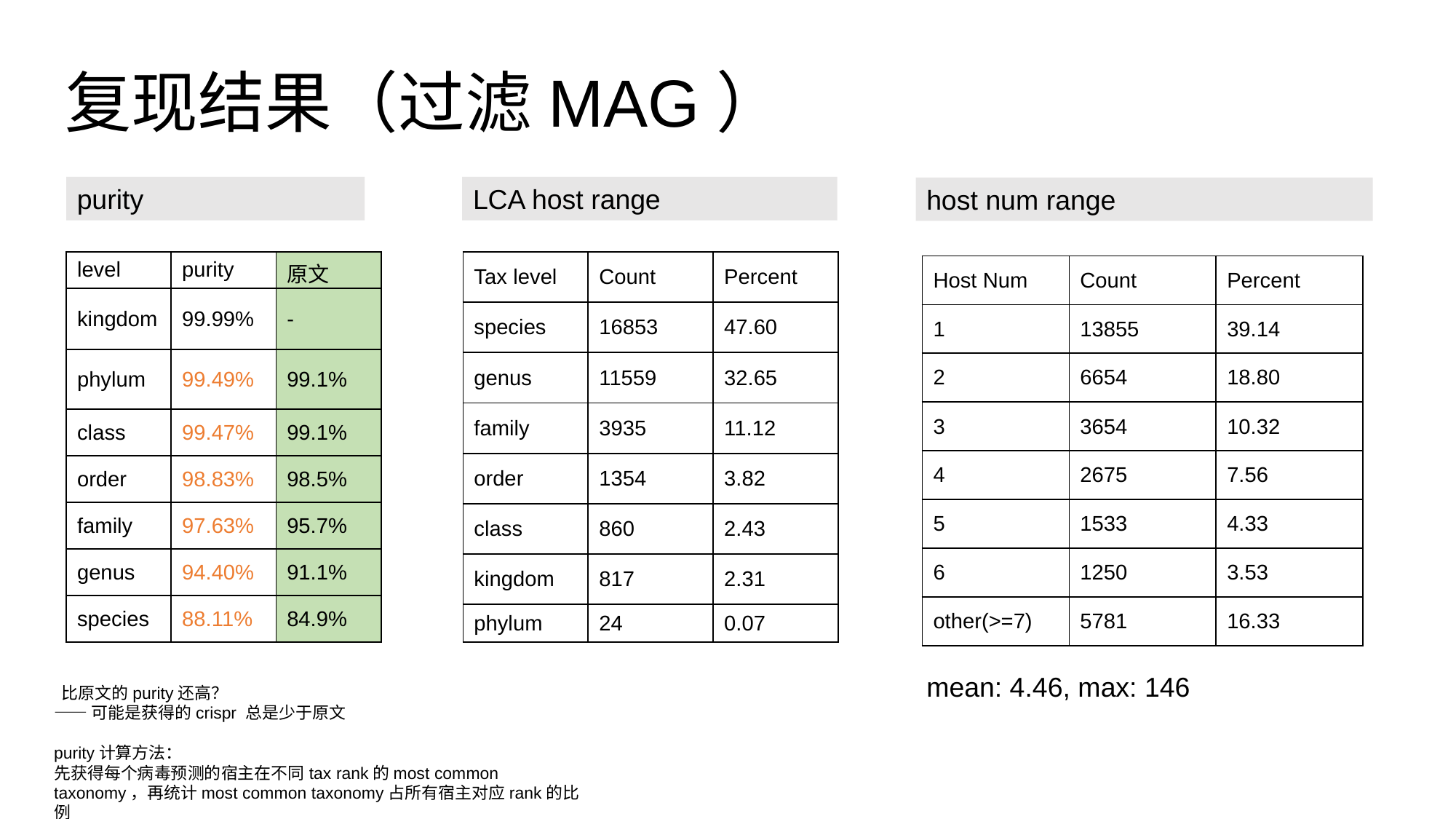

# 复现结果（过滤MAG） ​
purity​
LCA host range
host num range
​
​
​
​
| level | purity | 原文 |
| --- | --- | --- |
| kingdom | 99.99% | - |
| phylum | 99.49% | 99.1% |
| class | 99.47% | 99.1% |
| order | 98.83% | 98.5% |
| family | 97.63% | 95.7% |
| genus | 94.40% | 91.1% |
| species | 88.11% | 84.9% |
| Tax level | Count | Percent |
| --- | --- | --- |
| species | 16853 | 47.60 |
| genus | 11559 | 32.65 |
| family | 3935 | 11.12 |
| order | 1354 | 3.82 |
| class | 860 | 2.43 |
| kingdom | 817 | 2.31 |
| phylum | 24 | 0.07 |
| Host Num | Count | Percent |
| --- | --- | --- |
| 1 | 13855 | 39.14 |
| 2 | 6654 | 18.80 |
| 3 | 3654 | 10.32 |
| 4 | 2675 | 7.56 |
| 5 | 1533 | 4.33 |
| 6 | 1250 | 3.53 |
| other(>=7) | 5781 | 16.33 |
​
​
mean: 4.46, max: 146
 比原文的purity还高？
——可能是获得的crispr 总是少于原文

purity计算方法：
先获得每个病毒预测的宿主在不同tax rank的most common taxonomy，再统计most common taxonomy占所有宿主对应rank的比例